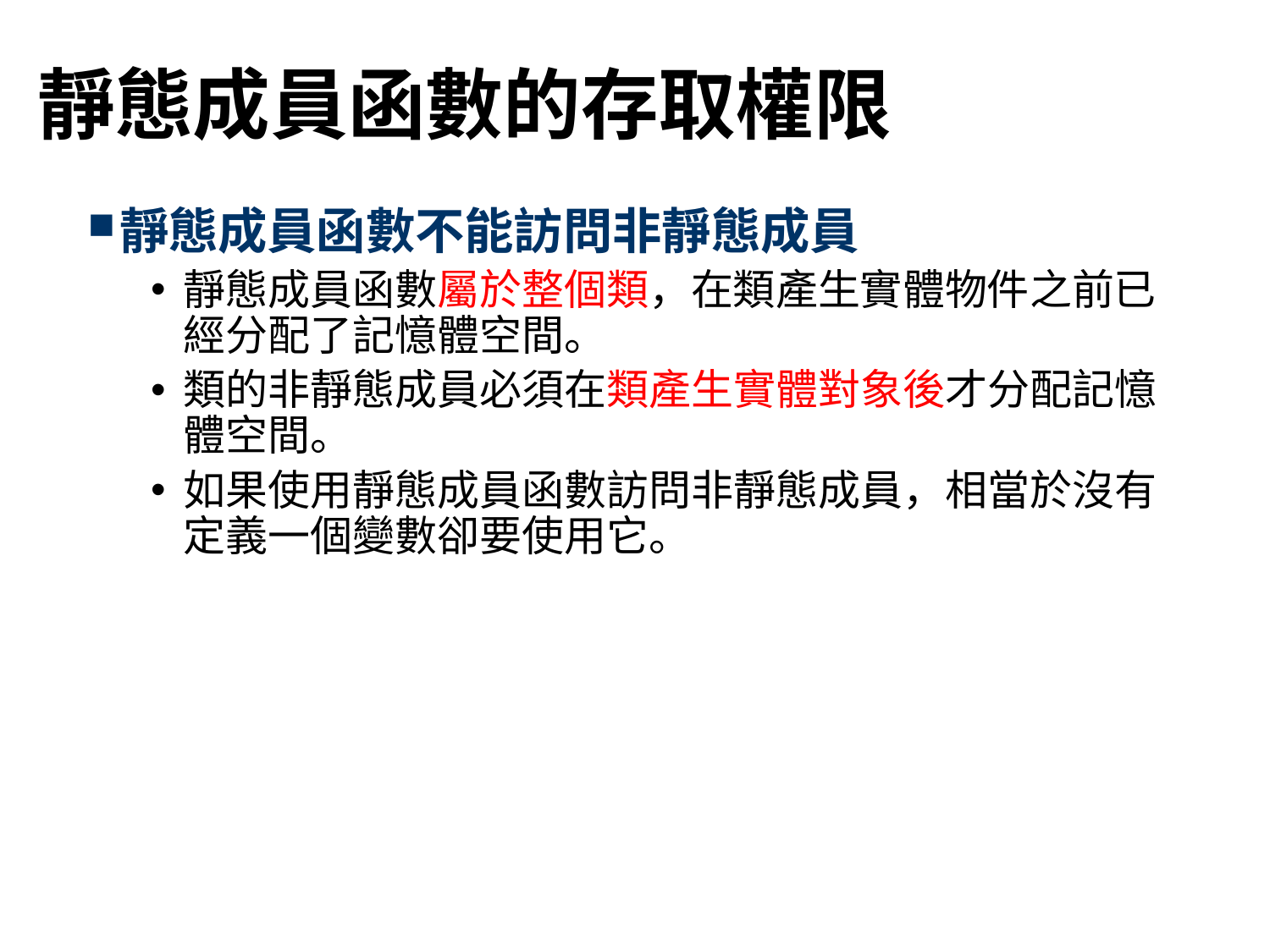

# 靜態成員函數的存取權限
靜態成員函數不能訪問非靜態成員
靜態成員函數屬於整個類，在類產生實體物件之前已經分配了記憶體空間。
類的非靜態成員必須在類產生實體對象後才分配記憶體空間。
如果使用靜態成員函數訪問非靜態成員，相當於沒有定義一個變數卻要使用它。